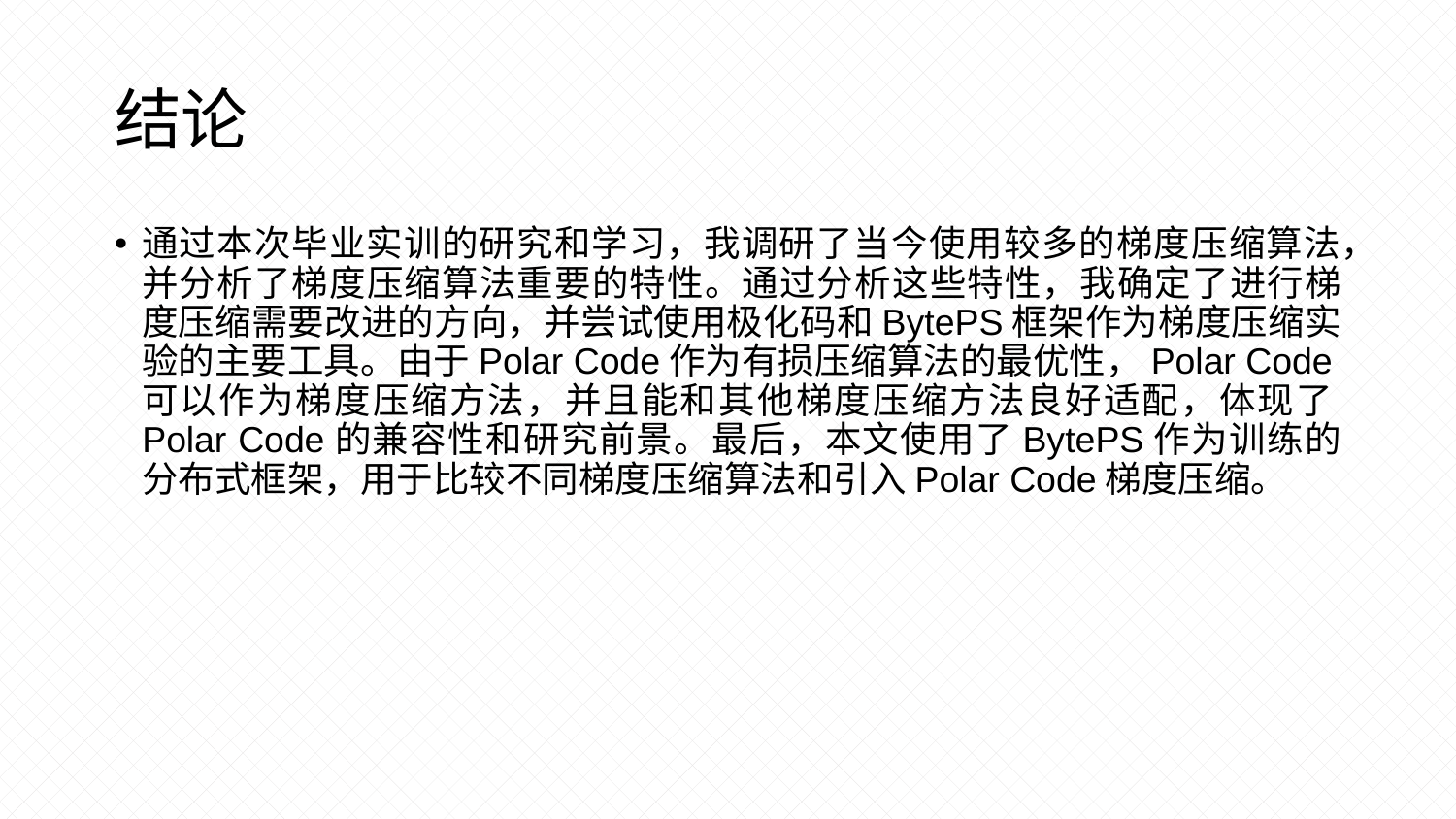

# 结论
通过本次毕业实训的研究和学习，我调研了当今使用较多的梯度压缩算法，并分析了梯度压缩算法重要的特性。通过分析这些特性，我确定了进行梯度压缩需要改进的方向，并尝试使用极化码和BytePS框架作为梯度压缩实验的主要工具。由于Polar Code作为有损压缩算法的最优性，Polar Code可以作为梯度压缩方法，并且能和其他梯度压缩方法良好适配，体现了Polar Code的兼容性和研究前景。最后，本文使用了BytePS作为训练的分布式框架，用于比较不同梯度压缩算法和引入Polar Code梯度压缩。